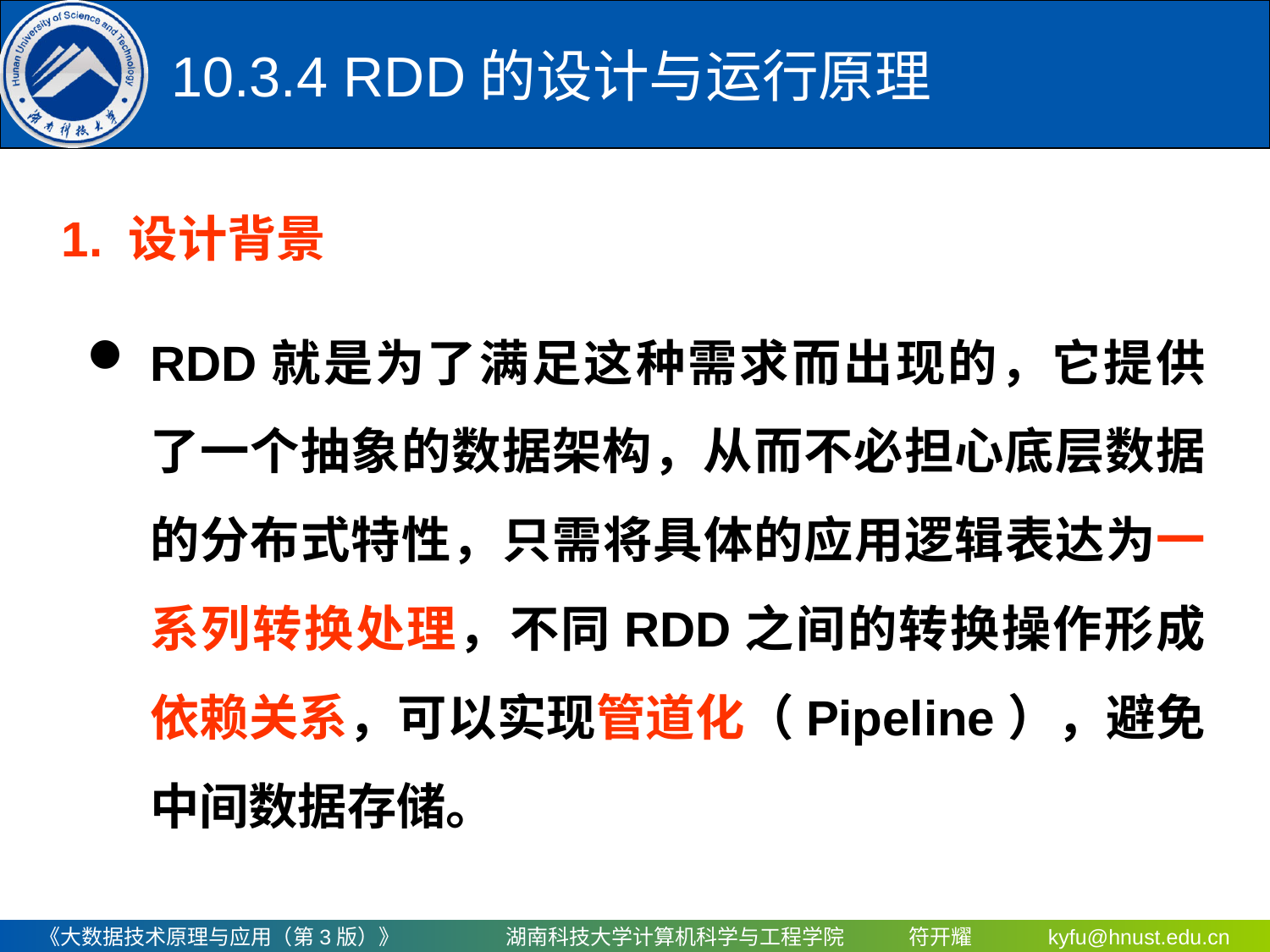

# 10.3.4 RDD的设计与运行原理
1. 设计背景
RDD就是为了满足这种需求而出现的，它提供了一个抽象的数据架构，从而不必担心底层数据的分布式特性，只需将具体的应用逻辑表达为一系列转换处理，不同RDD之间的转换操作形成依赖关系，可以实现管道化（Pipeline），避免中间数据存储。